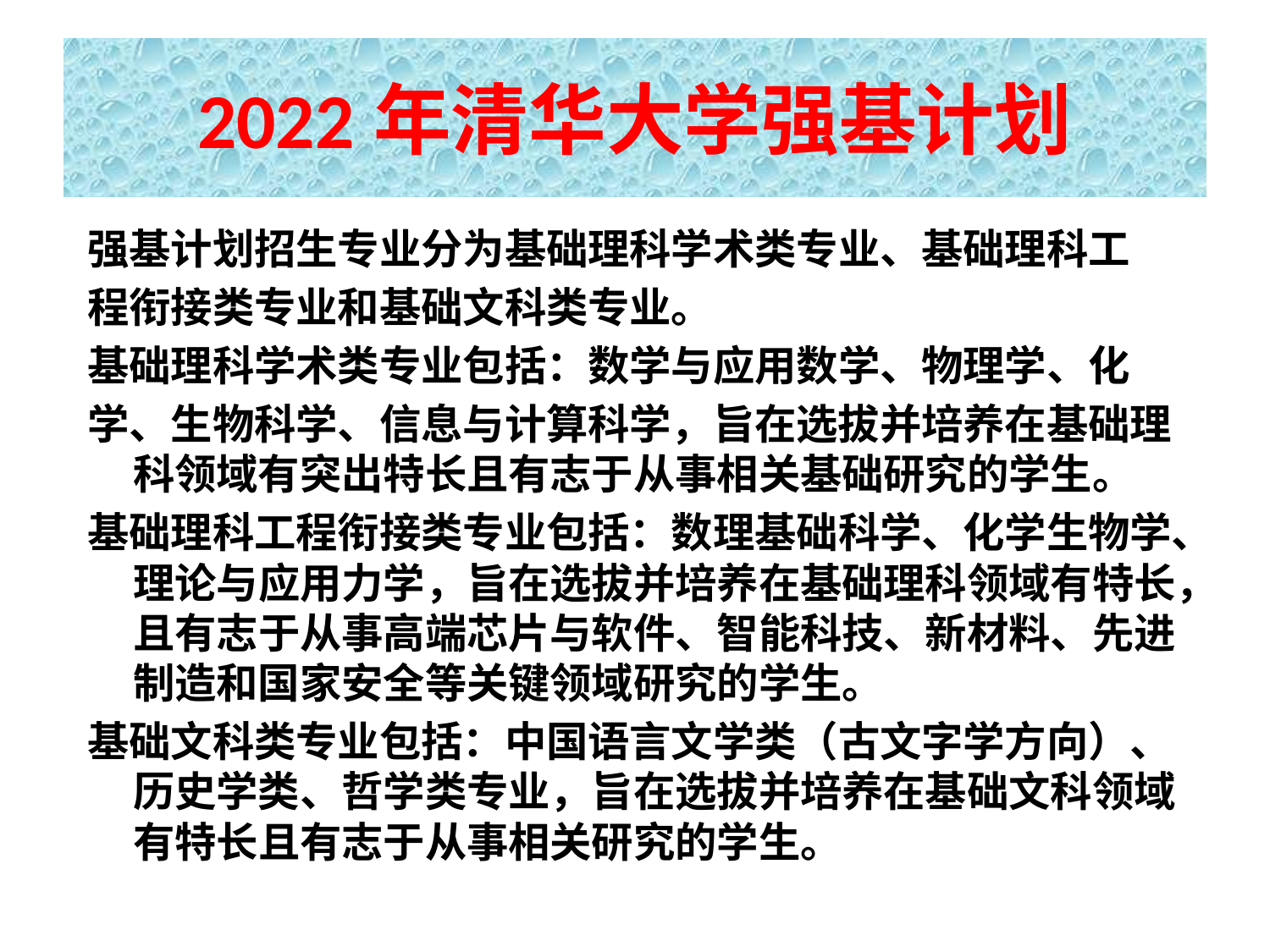

# 2022年清华大学强基计划
强基计划招生专业分为基础理科学术类专业、基础理科工
程衔接类专业和基础文科类专业。
基础理科学术类专业包括：数学与应用数学、物理学、化
学、生物科学、信息与计算科学，旨在选拔并培养在基础理科领域有突出特长且有志于从事相关基础研究的学生。
基础理科工程衔接类专业包括：数理基础科学、化学生物学、理论与应用力学，旨在选拔并培养在基础理科领域有特长，且有志于从事高端芯片与软件、智能科技、新材料、先进制造和国家安全等关键领域研究的学生。
基础文科类专业包括：中国语言文学类（古文字学方向）、历史学类、哲学类专业，旨在选拔并培养在基础文科领域有特长且有志于从事相关研究的学生。